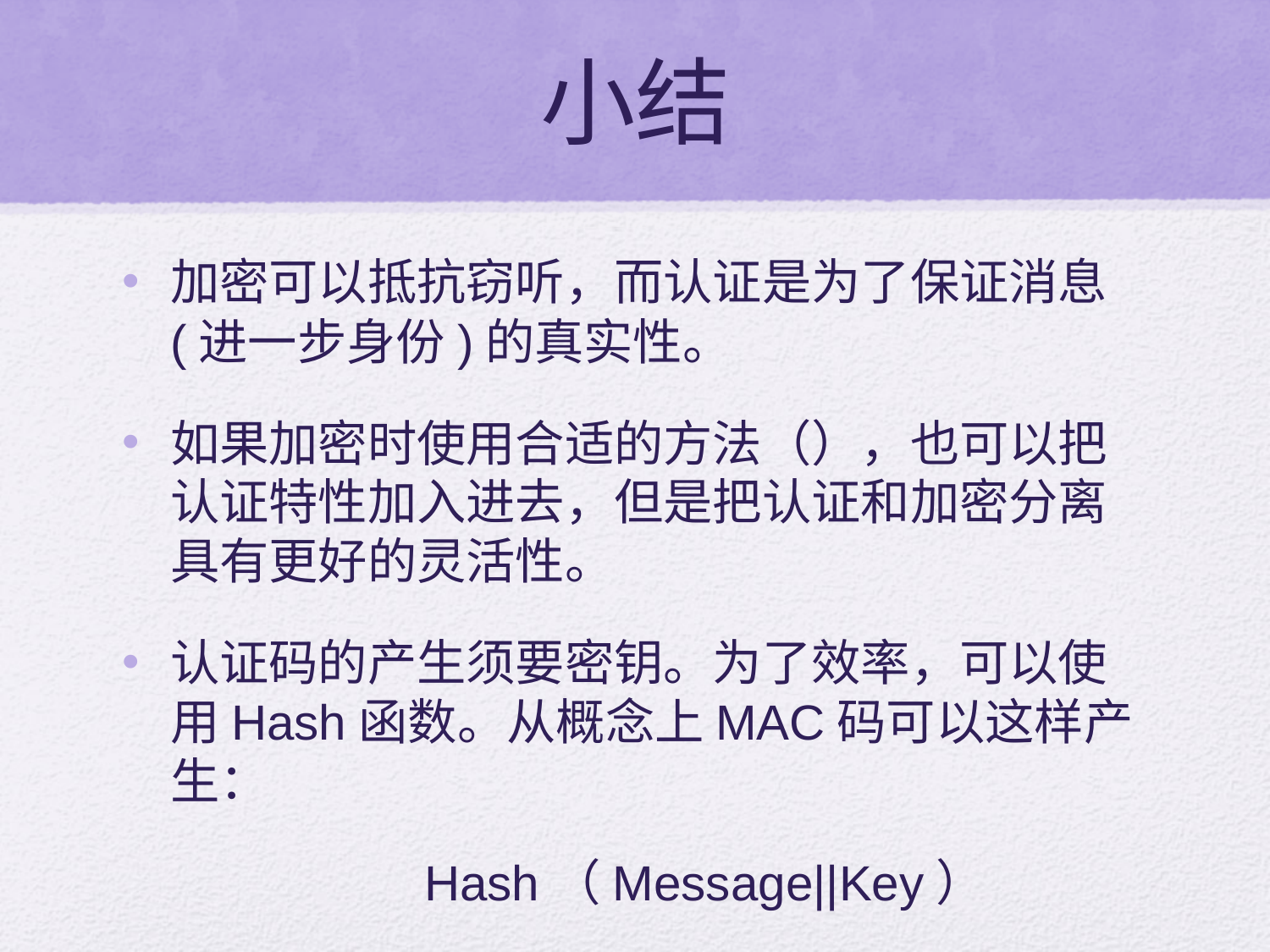

# 小结
加密可以抵抗窃听，而认证是为了保证消息(进一步身份)的真实性。
如果加密时使用合适的方法（），也可以把认证特性加入进去，但是把认证和加密分离具有更好的灵活性。
认证码的产生须要密钥。为了效率，可以使用Hash函数。从概念上MAC码可以这样产生：
			Hash（Message||Key）